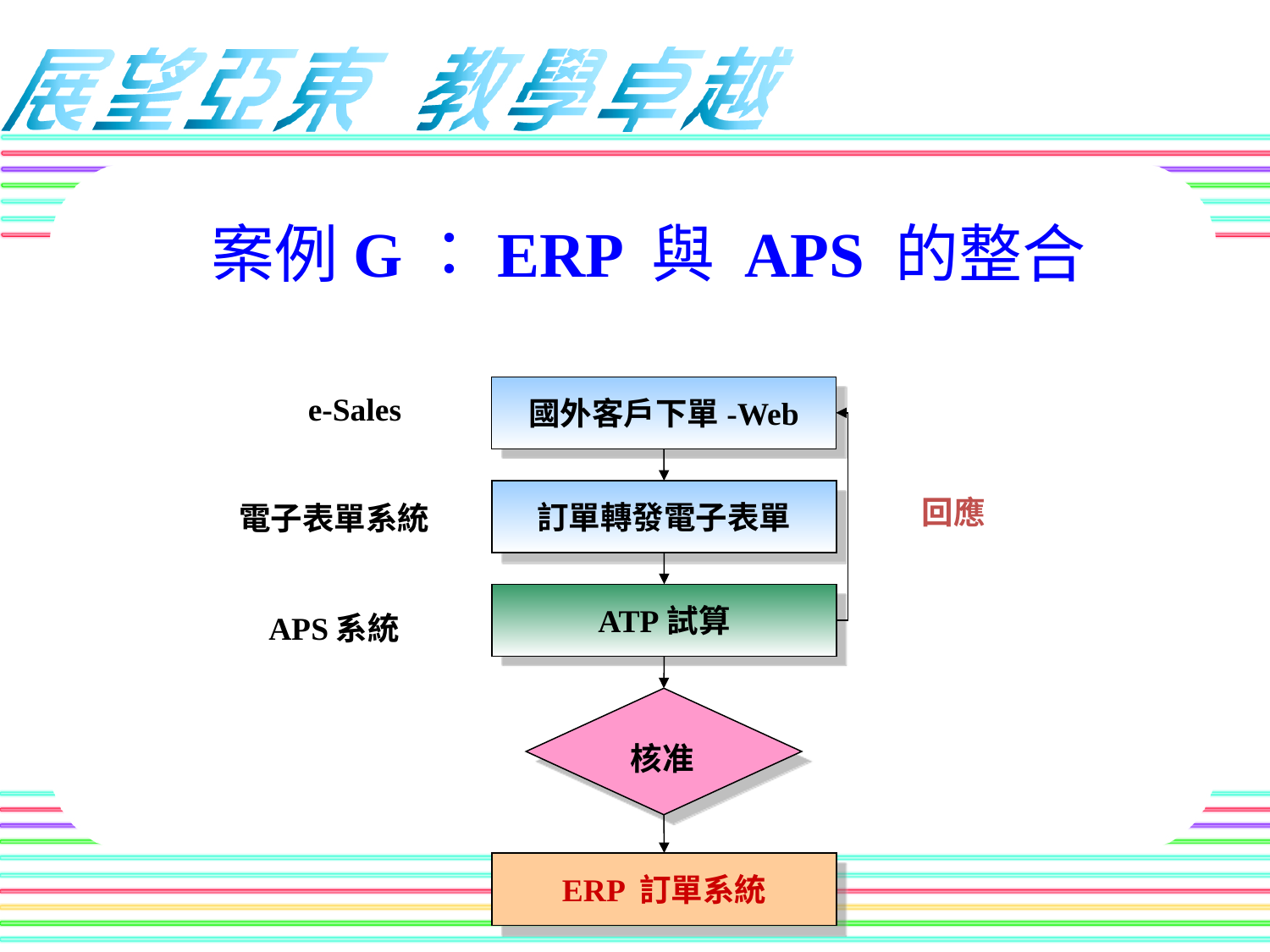

# 案例G：ERP 與 APS 的整合

e-Sales
國外客戶下單-Web
回應
訂單轉發電子表單
電子表單系統
ATP試算
APS系統

核准
ERP 訂單系統